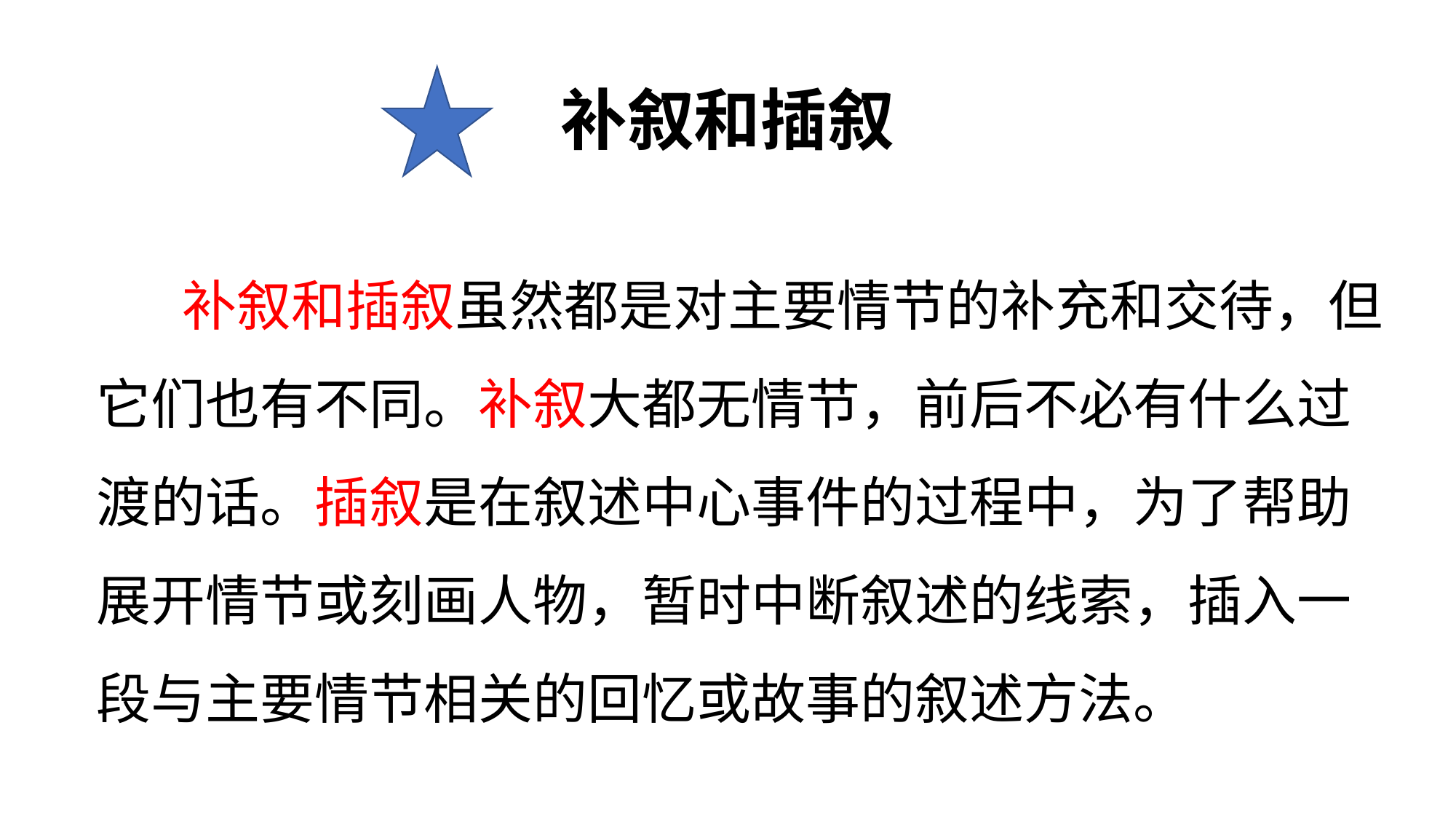

# 补叙和插叙

      补叙和插叙虽然都是对主要情节的补充和交待，但它们也有不同。补叙大都无情节，前后不必有什么过渡的话。插叙是在叙述中心事件的过程中，为了帮助展开情节或刻画人物，暂时中断叙述的线索，插入一段与主要情节相关的回忆或故事的叙述方法。